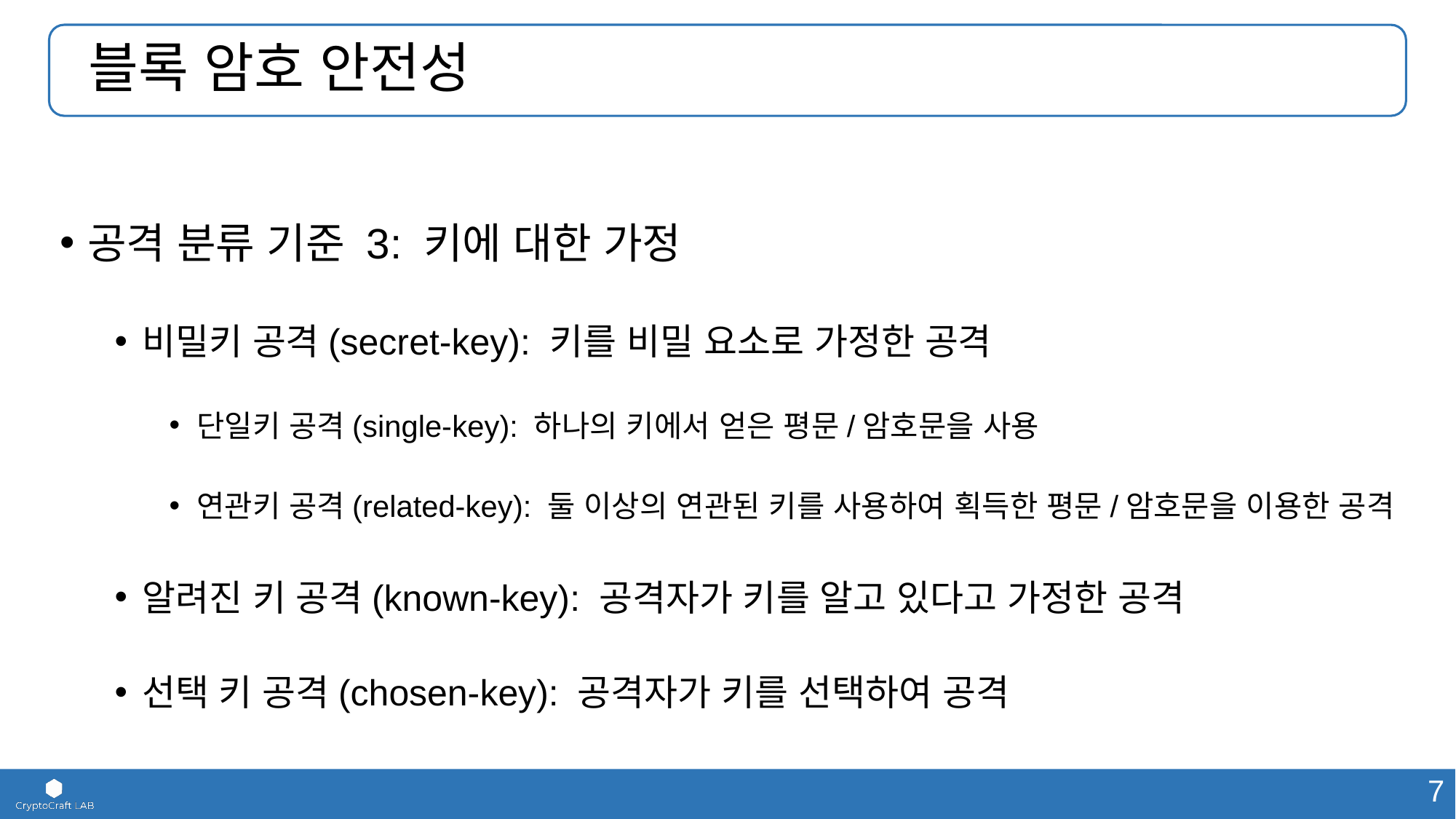

# 블록 암호 안전성
공격 분류 기준 3: 키에 대한 가정
비밀키 공격(secret-key): 키를 비밀 요소로 가정한 공격
단일키 공격(single-key): 하나의 키에서 얻은 평문/암호문을 사용
연관키 공격(related-key): 둘 이상의 연관된 키를 사용하여 획득한 평문/암호문을 이용한 공격
알려진 키 공격(known-key): 공격자가 키를 알고 있다고 가정한 공격
선택 키 공격(chosen-key): 공격자가 키를 선택하여 공격